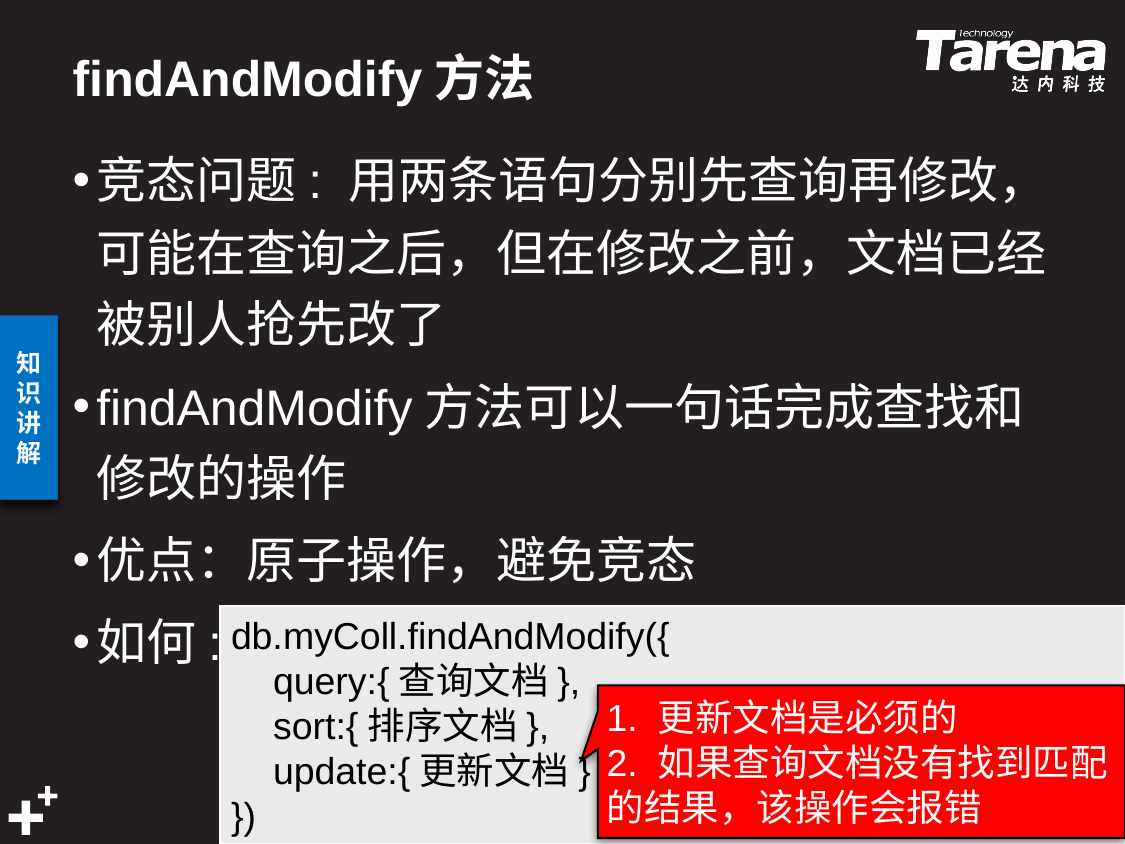

# findAndModify方法
竞态问题: 用两条语句分别先查询再修改，可能在查询之后，但在修改之前，文档已经被别人抢先改了
findAndModify方法可以一句话完成查找和修改的操作
优点：原子操作，避免竞态
如何:
db.myColl.findAndModify({
    query:{查询文档},
    sort:{排序文档},
    update:{更新文档}
})
1. 更新文档是必须的
2. 如果查询文档没有找到匹配的结果，该操作会报错